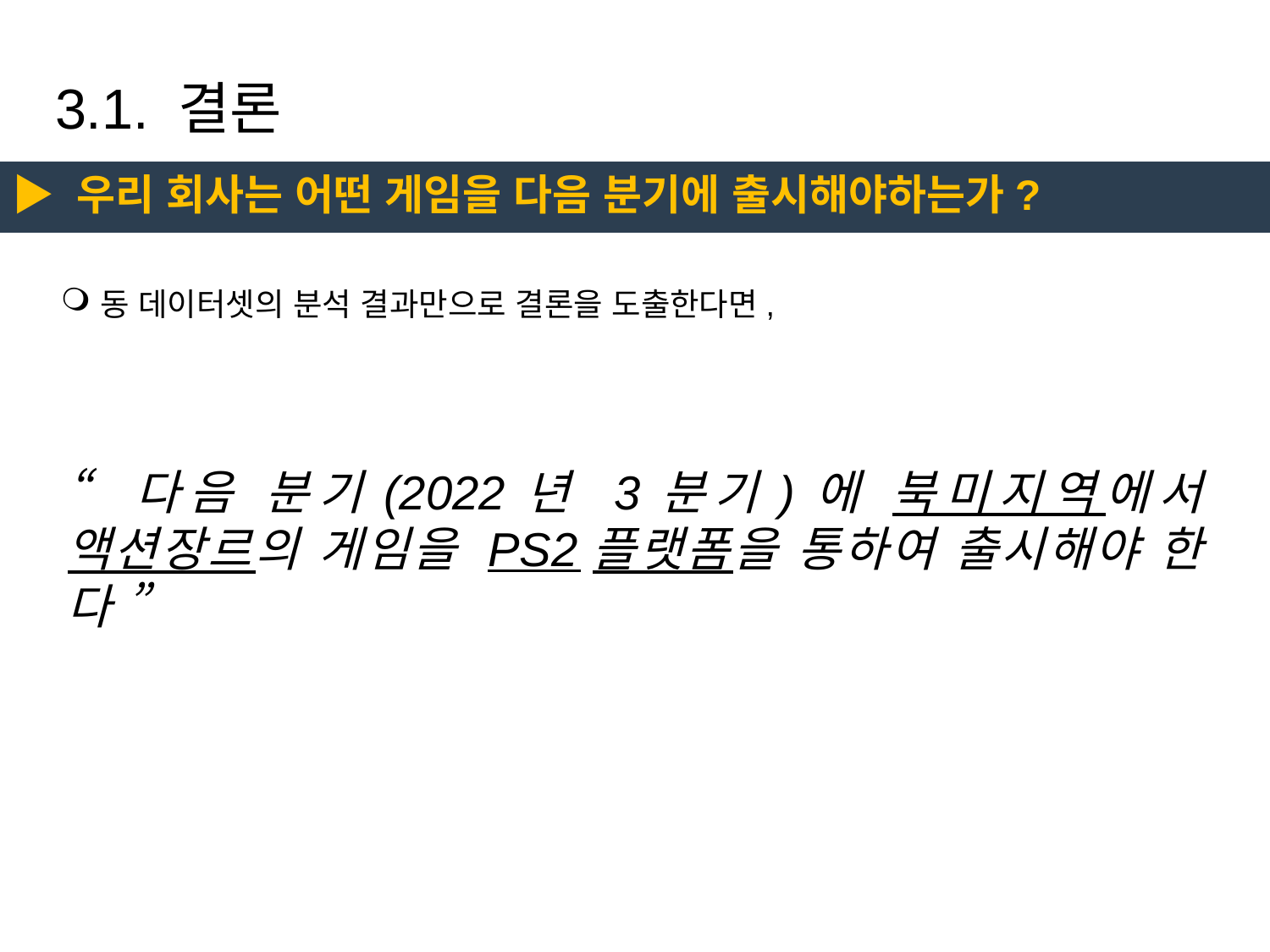

3.1. 결론
▶ 우리 회사는 어떤 게임을 다음 분기에 출시해야하는가?

동 데이터셋의 분석 결과만으로 결론을 도출한다면,
“다음 분기(2022년 3분기)에 북미지역에서 액션장르의 게임을 PS2플랫폼을 통하여 출시해야 한다 ”